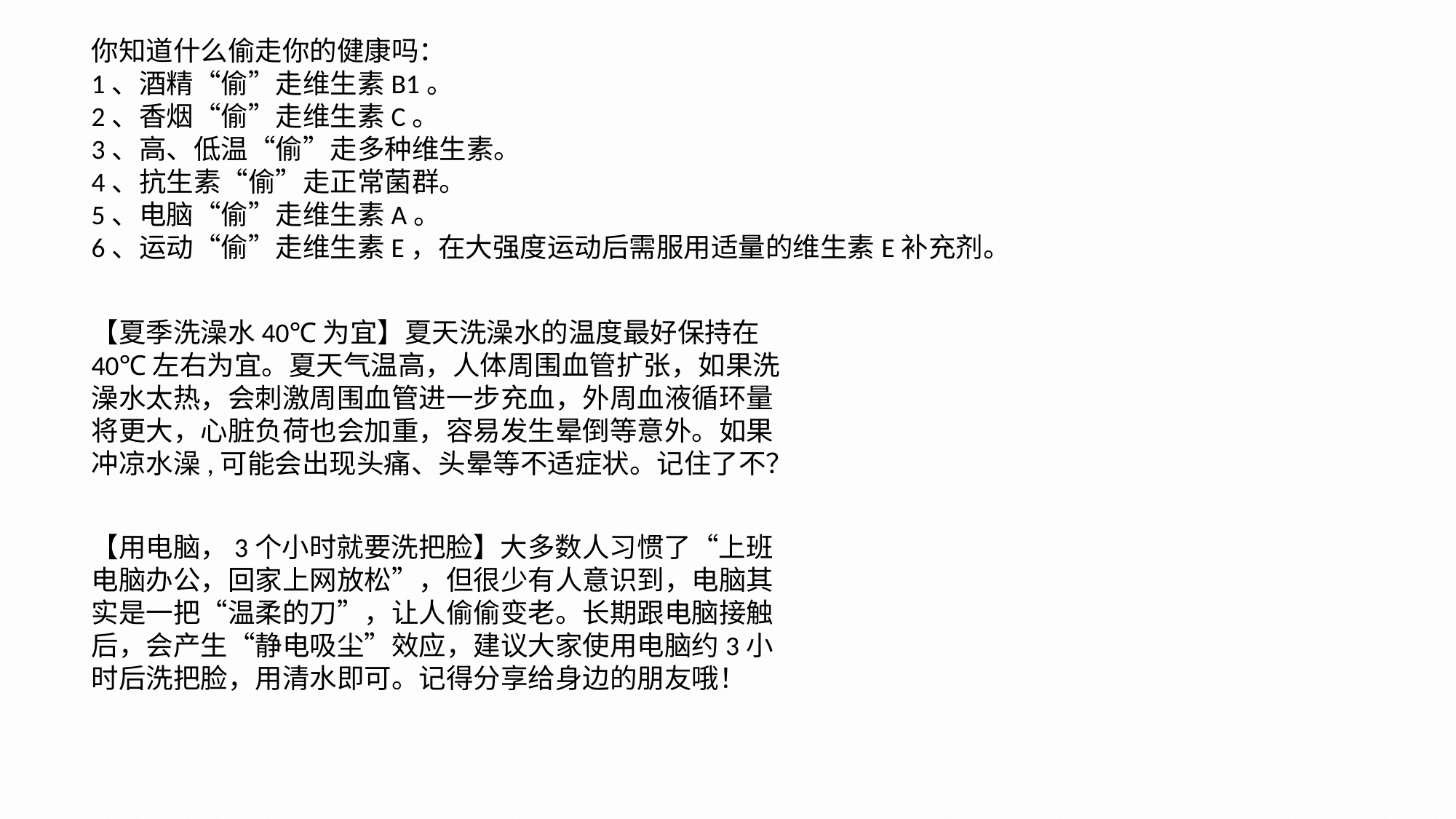

你知道什么偷走你的健康吗：
1、酒精“偷”走维生素B1。
2、香烟“偷”走维生素C。
3、高、低温“偷”走多种维生素。
4、抗生素“偷”走正常菌群。
5、电脑“偷”走维生素A。
6、运动“偷”走维生素E，在大强度运动后需服用适量的维生素E补充剂。
【夏季洗澡水40℃为宜】夏天洗澡水的温度最好保持在40℃左右为宜。夏天气温高，人体周围血管扩张，如果洗澡水太热，会刺激周围血管进一步充血，外周血液循环量将更大，心脏负荷也会加重，容易发生晕倒等意外。如果冲凉水澡,可能会出现头痛、头晕等不适症状。记住了不？
【用电脑，3个小时就要洗把脸】大多数人习惯了“上班电脑办公，回家上网放松”，但很少有人意识到，电脑其实是一把“温柔的刀”，让人偷偷变老。长期跟电脑接触后，会产生“静电吸尘”效应，建议大家使用电脑约3小时后洗把脸，用清水即可。记得分享给身边的朋友哦！